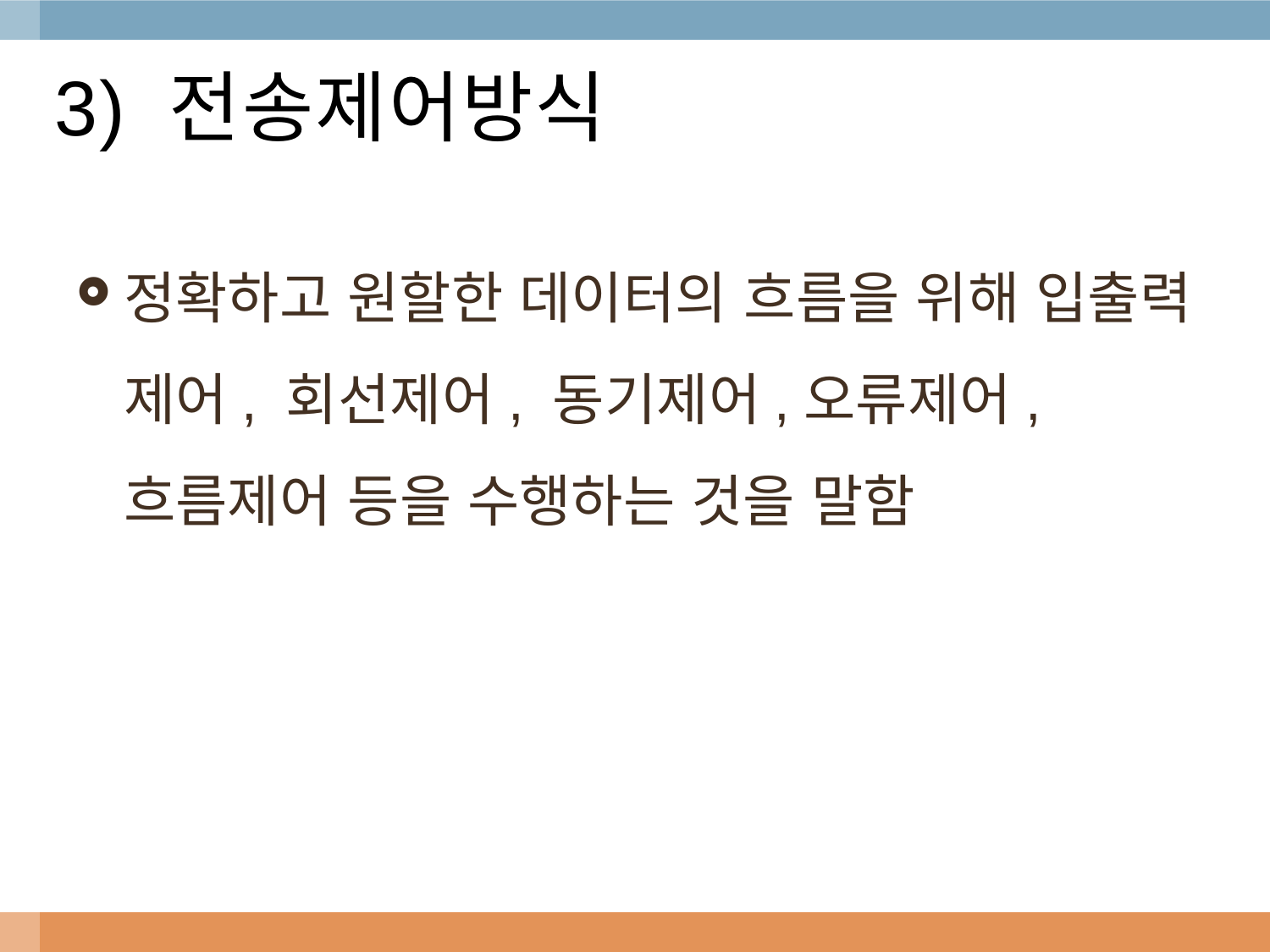

# 3) 전송제어방식
정확하고 원할한 데이터의 흐름을 위해 입출력 제어, 회선제어, 동기제어,오류제어,흐름제어 등을 수행하는 것을 말함